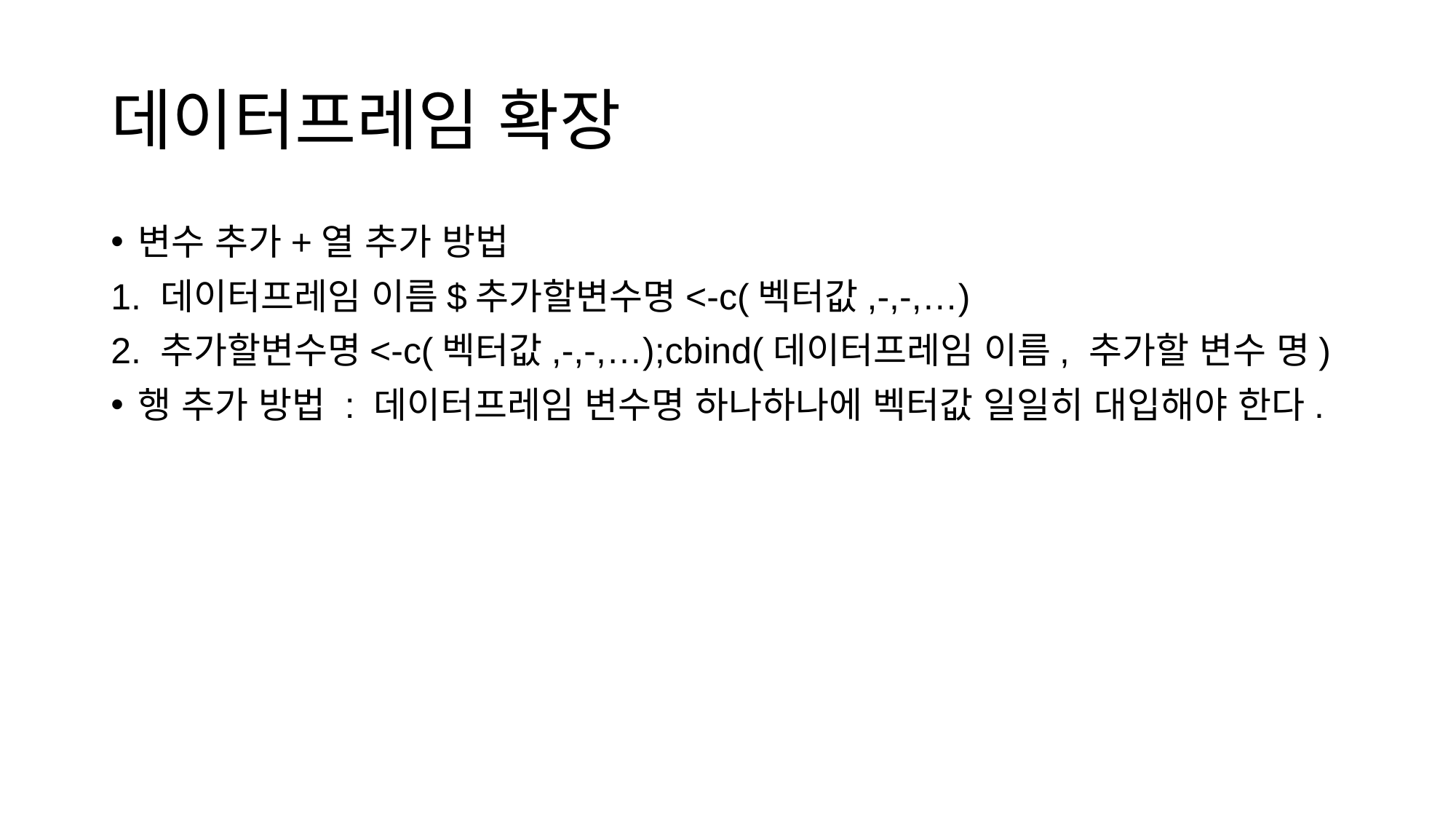

# 데이터프레임 확장
변수 추가+열 추가 방법
1. 데이터프레임 이름$추가할변수명<-c(벡터값,-,-,…)
2. 추가할변수명<-c(벡터값,-,-,…);cbind(데이터프레임 이름, 추가할 변수 명)
행 추가 방법 : 데이터프레임 변수명 하나하나에 벡터값 일일히 대입해야 한다.